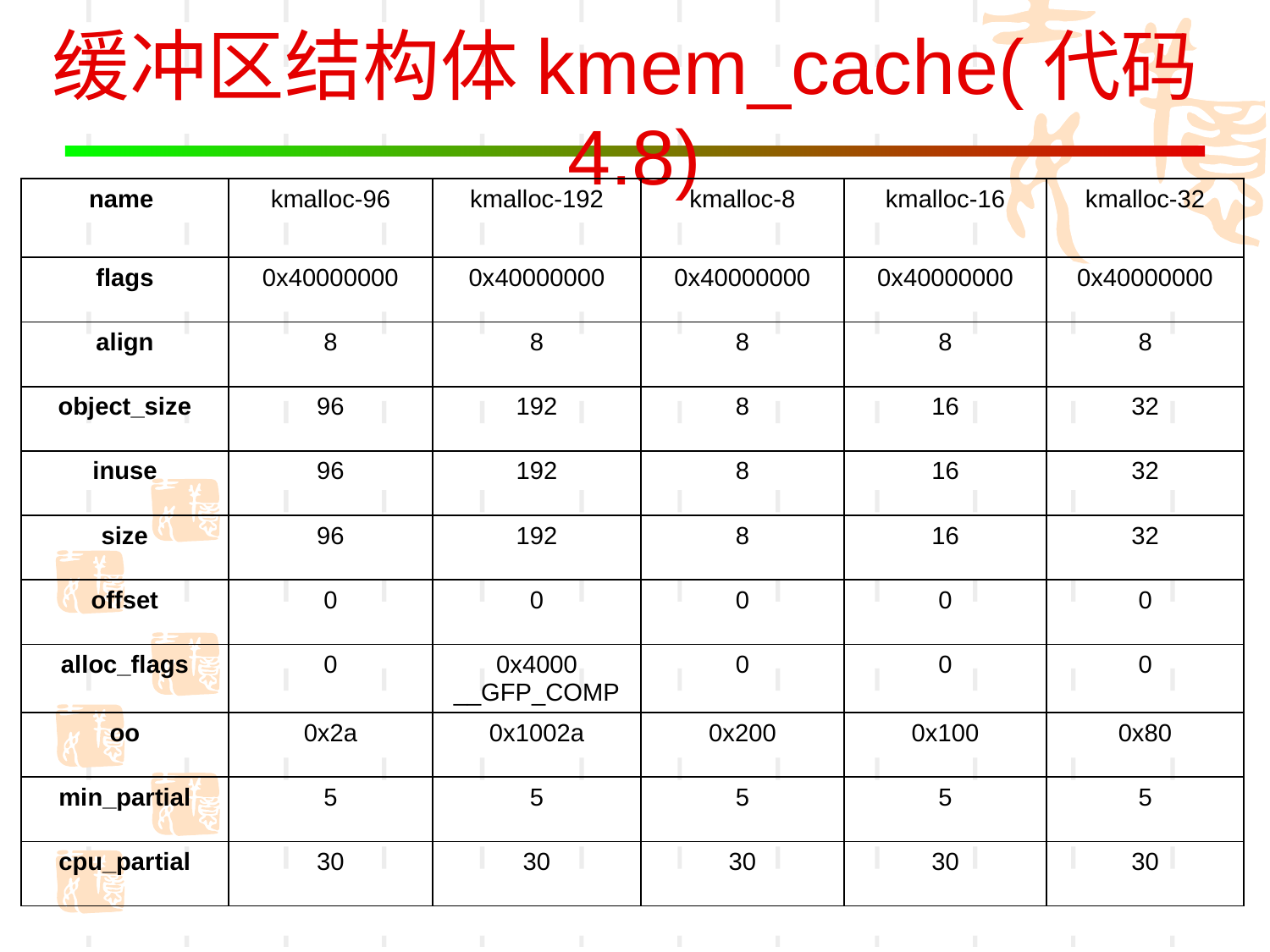

# 缓冲区结构体kmem_cache(代码4.8)
| name | kmalloc-96 | kmalloc-192 | kmalloc-8 | kmalloc-16 | kmalloc-32 |
| --- | --- | --- | --- | --- | --- |
| flags | 0x40000000 | 0x40000000 | 0x40000000 | 0x40000000 | 0x40000000 |
| align | 8 | 8 | 8 | 8 | 8 |
| object\_size | 96 | 192 | 8 | 16 | 32 |
| inuse | 96 | 192 | 8 | 16 | 32 |
| size | 96 | 192 | 8 | 16 | 32 |
| offset | 0 | 0 | 0 | 0 | 0 |
| alloc\_flags | 0 | 0x4000 \_\_GFP\_COMP | 0 | 0 | 0 |
| oo | 0x2a | 0x1002a | 0x200 | 0x100 | 0x80 |
| min\_partial | 5 | 5 | 5 | 5 | 5 |
| cpu\_partial | 30 | 30 | 30 | 30 | 30 |